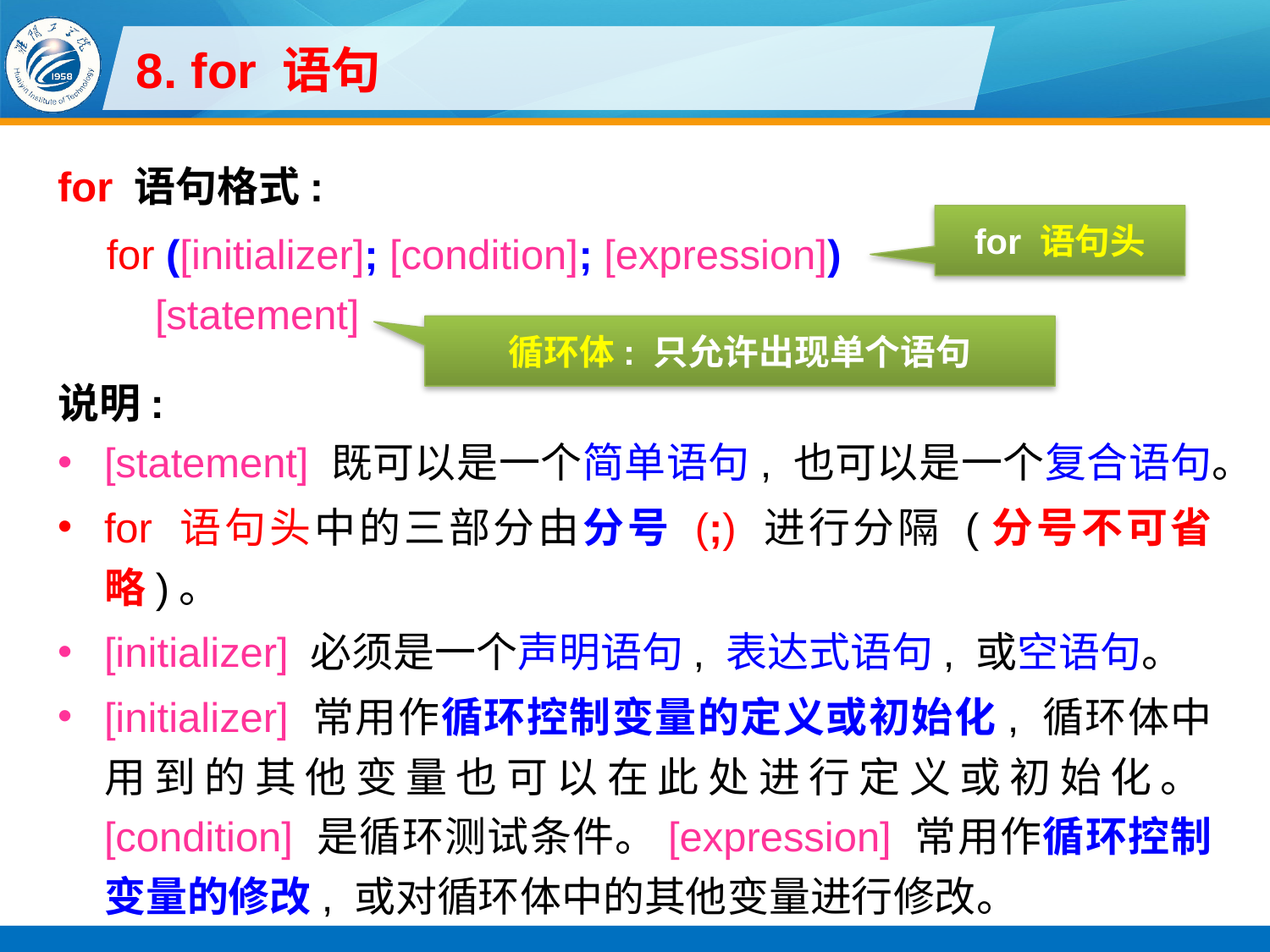

# 8. for 语句
for 语句格式:
for ([initializer]; [condition]; [expression])
[statement]
说明:
[statement] 既可以是一个简单语句, 也可以是一个复合语句。
for 语句头中的三部分由分号 (;) 进行分隔 (分号不可省略)。
[initializer] 必须是一个声明语句, 表达式语句, 或空语句。
[initializer] 常用作循环控制变量的定义或初始化, 循环体中用到的其他变量也可以在此处进行定义或初始化。[condition] 是循环测试条件。[expression] 常用作循环控制变量的修改, 或对循环体中的其他变量进行修改。
for 语句头
循环体: 只允许出现单个语句